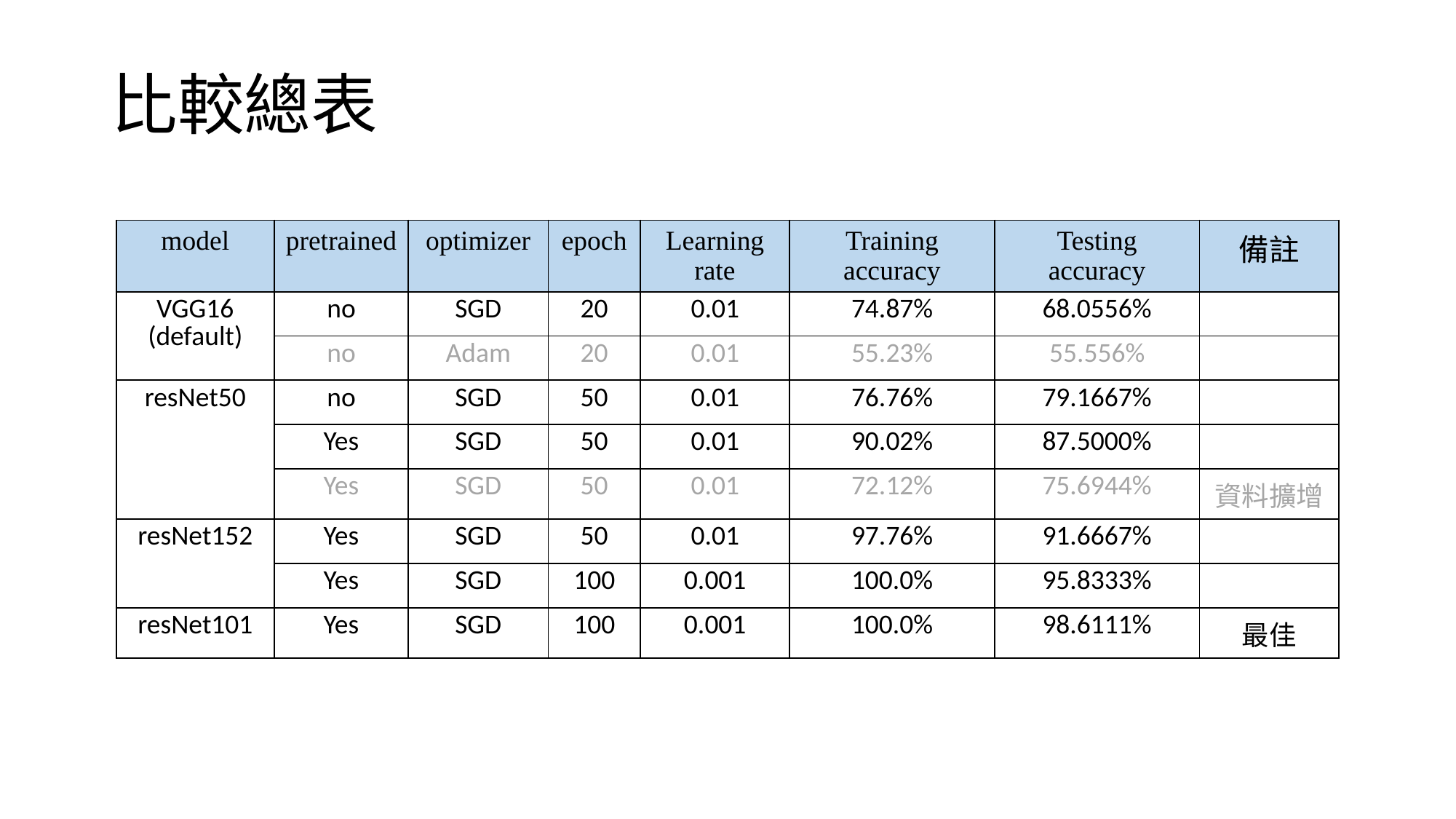

# 比較總表
| model | pretrained | optimizer | epoch | Learning rate | Training accuracy | Testing accuracy | 備註 |
| --- | --- | --- | --- | --- | --- | --- | --- |
| VGG16 (default) | no | SGD | 20 | 0.01 | 74.87% | 68.0556% |  |
|  | no | Adam | 20 | 0.01 | 55.23% | 55.556% |  |
| resNet50 | no | SGD | 50 | 0.01 | 76.76% | 79.1667% |  |
|  | Yes | SGD | 50 | 0.01 | 90.02% | 87.5000% |  |
|  | Yes | SGD | 50 | 0.01 | 72.12% | 75.6944% | 資料擴增 |
| resNet152 | Yes | SGD | 50 | 0.01 | 97.76% | 91.6667% |  |
|  | Yes | SGD | 100 | 0.001 | 100.0% | 95.8333% |  |
| resNet101 | Yes | SGD | 100 | 0.001 | 100.0% | 98.6111% | 最佳 |